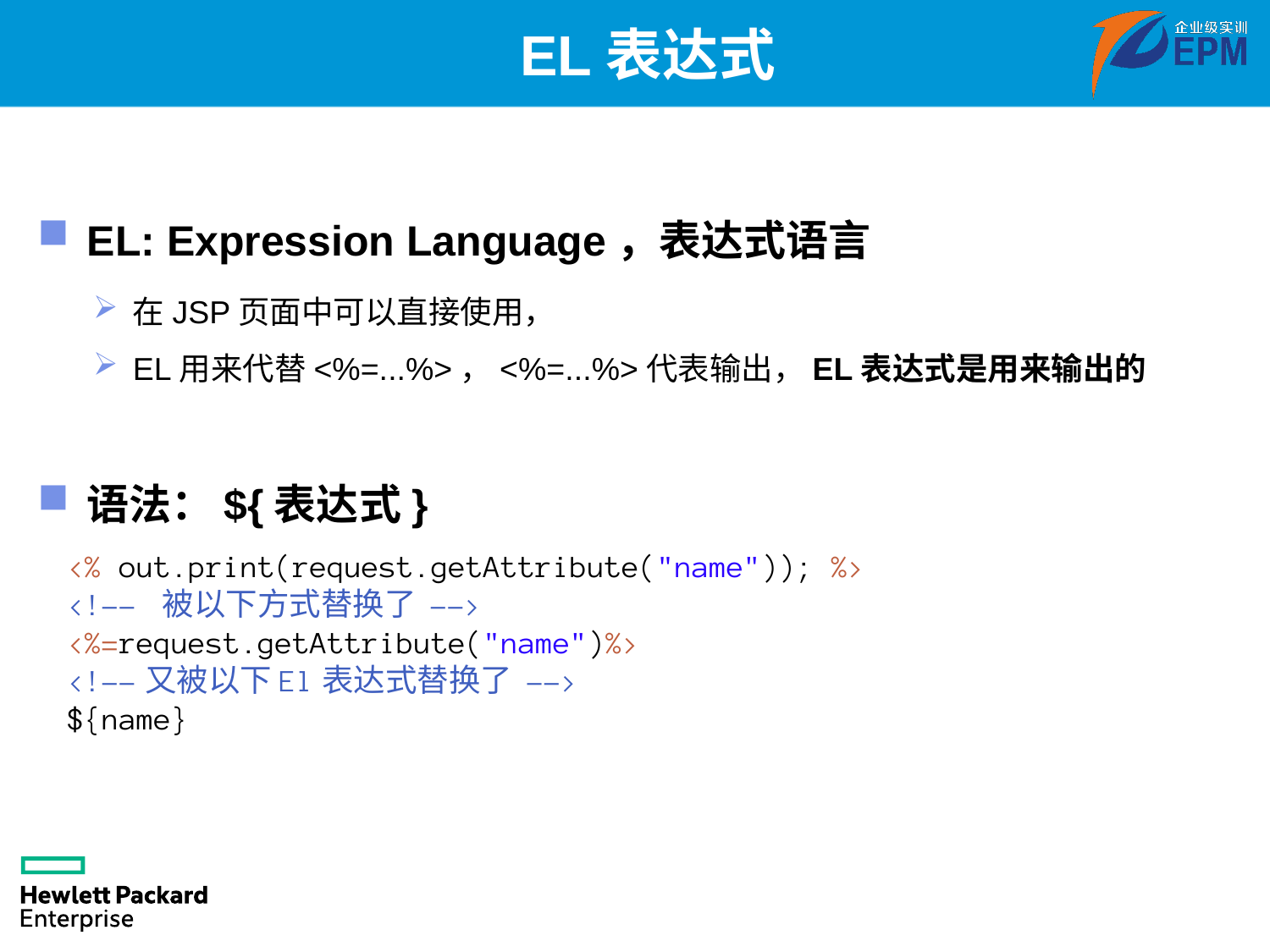

# EL表达式
EL: Expression Language，表达式语言
在JSP页面中可以直接使用，
EL用来代替<%=...%>，<%=...%>代表输出，EL表达式是用来输出的

语法：${表达式}

<% out.print(request.getAttribute("name")); %>
<!-- 被以下方式替换了 -->
<%=request.getAttribute("name")%>
<!--又被以下El表达式替换了 -->
${name}